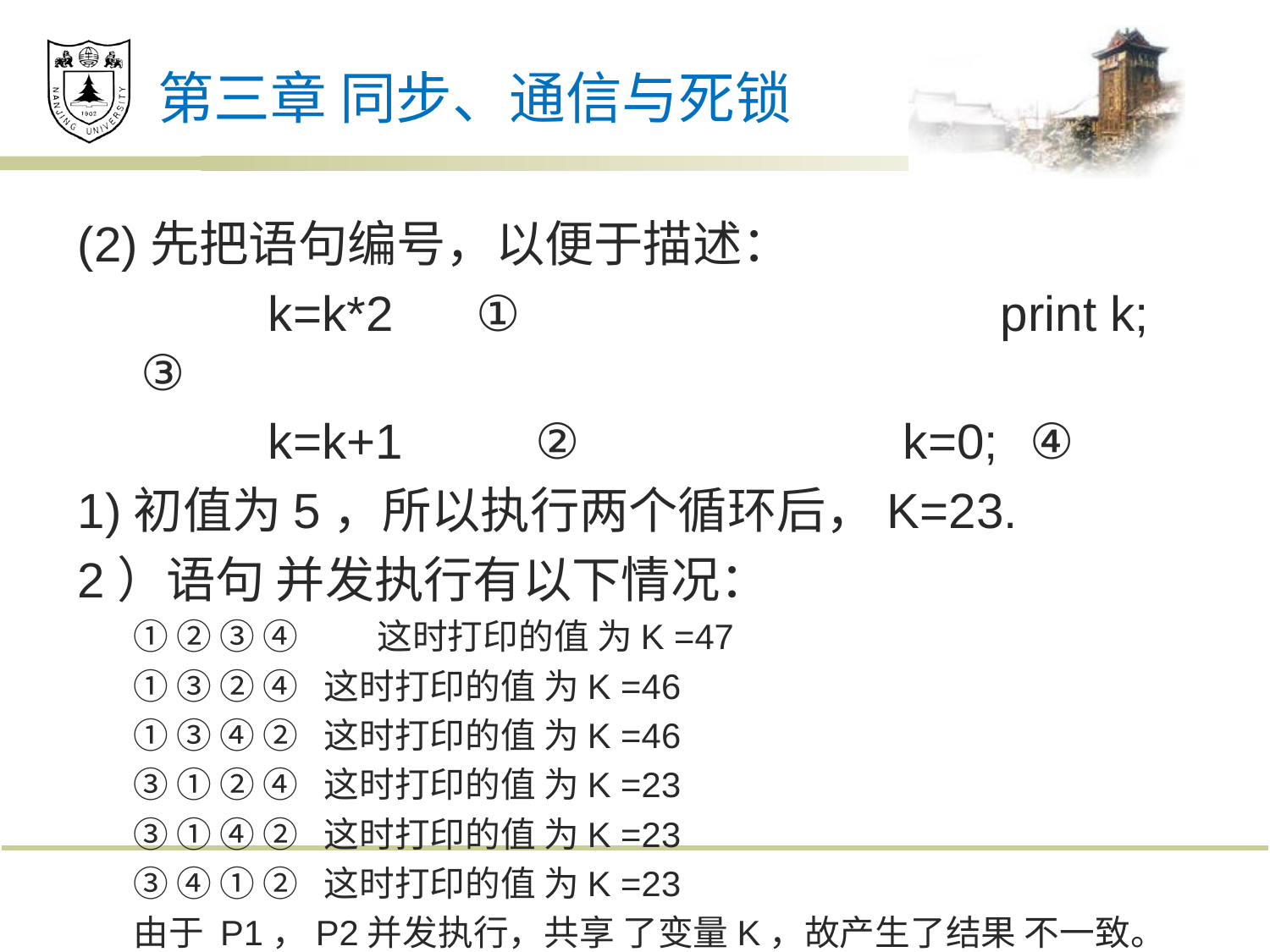

# 第三章 同步、通信与死锁
(2)先把语句编号，以便于描述：
		k=k*2      ①                                   print k;   ③
		k=k+1 	 ② 			k=0; 	④
1)初值为5，所以执行两个循环后，K=23.
2）语句 并发执行有以下情况：
① ② ③ ④         这时打印的值 为K =47
① ③ ② ④	这时打印的值 为K =46
① ③ ④ ②	这时打印的值 为K =46
③ ① ② ④	这时打印的值 为K =23
③ ① ④ ②	这时打印的值 为K =23
③ ④ ① ②	这时打印的值 为K =23
由于 P1，P2并发执行，共享 了变量K，故产生了结果 不一致。